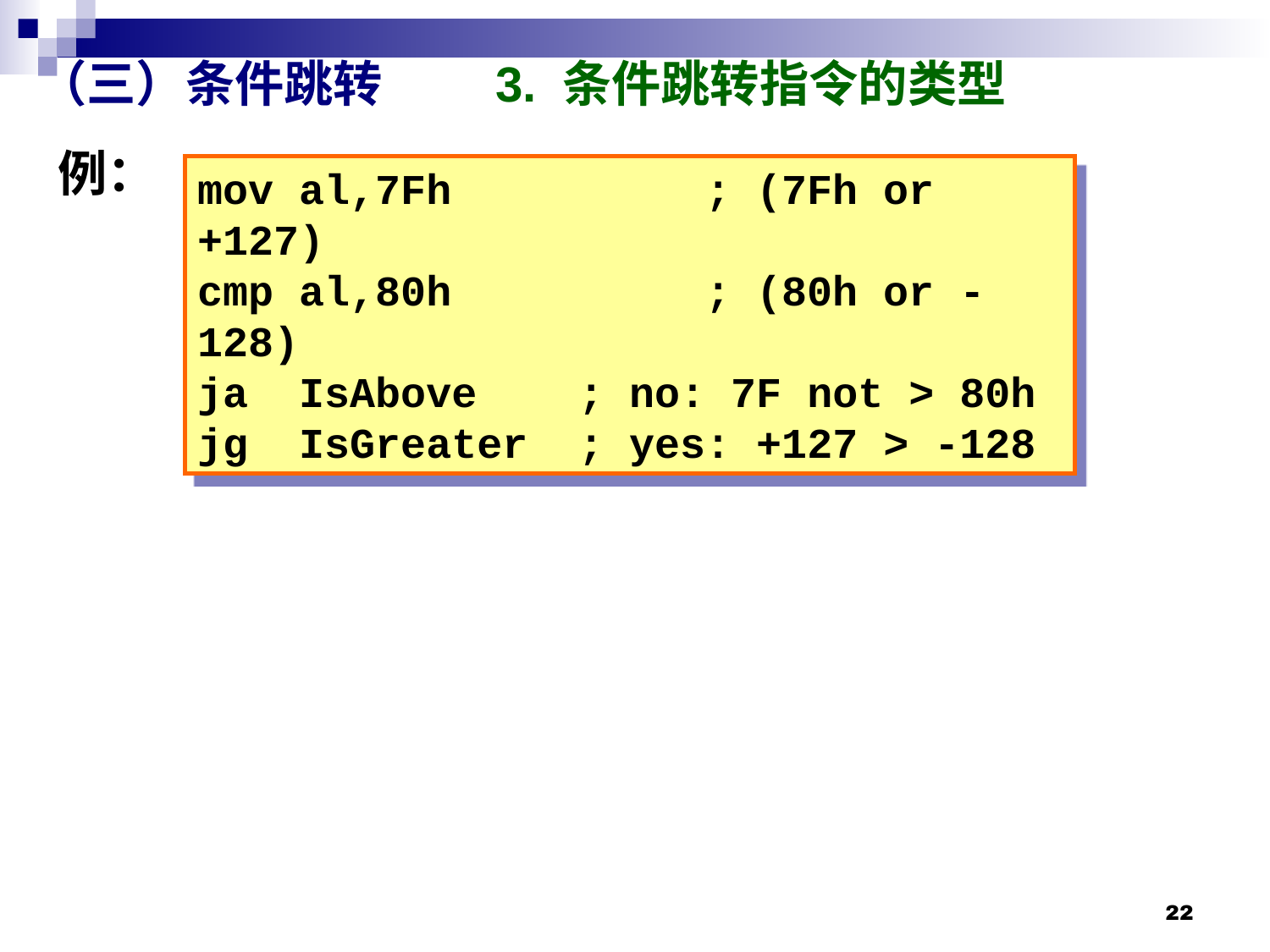

# （三）条件跳转         3. 条件跳转指令的类型
例：
mov al,7Fh		; (7Fh or +127)
cmp al,80h		; (80h or -128)
ja  IsAbove	; no: 7F not > 80h
jg  IsGreater	; yes: +127 > -128
22